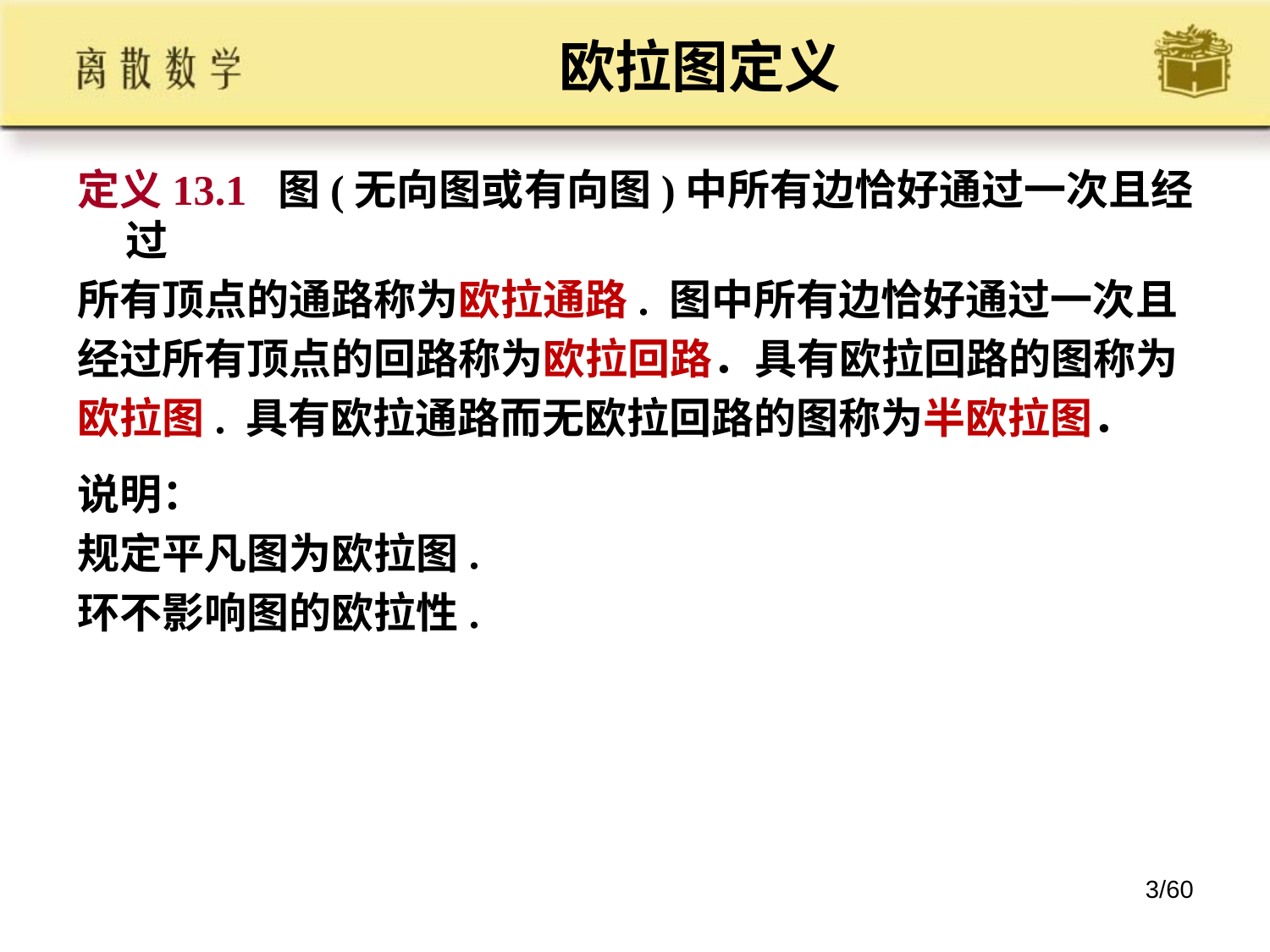

# 欧拉图定义
定义13.1  图(无向图或有向图)中所有边恰好通过一次且经过
所有顶点的通路称为欧拉通路. 图中所有边恰好通过一次且
经过所有顶点的回路称为欧拉回路．具有欧拉回路的图称为
欧拉图. 具有欧拉通路而无欧拉回路的图称为半欧拉图．
说明：
规定平凡图为欧拉图.
环不影响图的欧拉性.
3/60